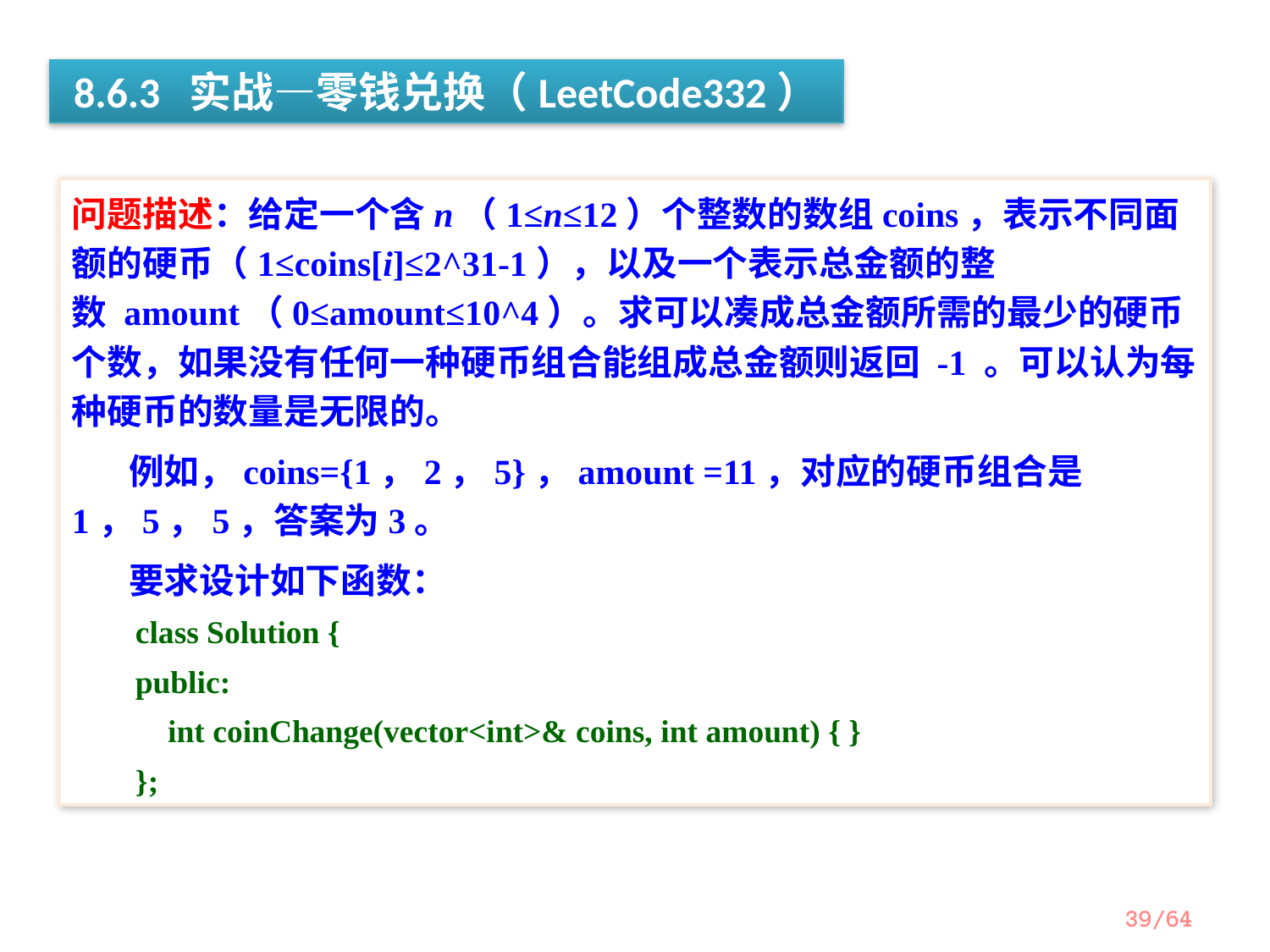

8.6.3  实战—零钱兑换（LeetCode332）
问题描述：给定一个含n（1≤n≤12）个整数的数组coins，表示不同面额的硬币（1≤coins[i]≤2^31-1），以及一个表示总金额的整数 amount（0≤amount≤10^4）。求可以凑成总金额所需的最少的硬币个数，如果没有任何一种硬币组合能组成总金额则返回 -1 。可以认为每种硬币的数量是无限的。
      例如，coins={1，2，5}，amount =11，对应的硬币组合是1，5，5，答案为3。
      要求设计如下函数：
class Solution {
public:
    int coinChange(vector<int>& coins, int amount) { }
};
39/64